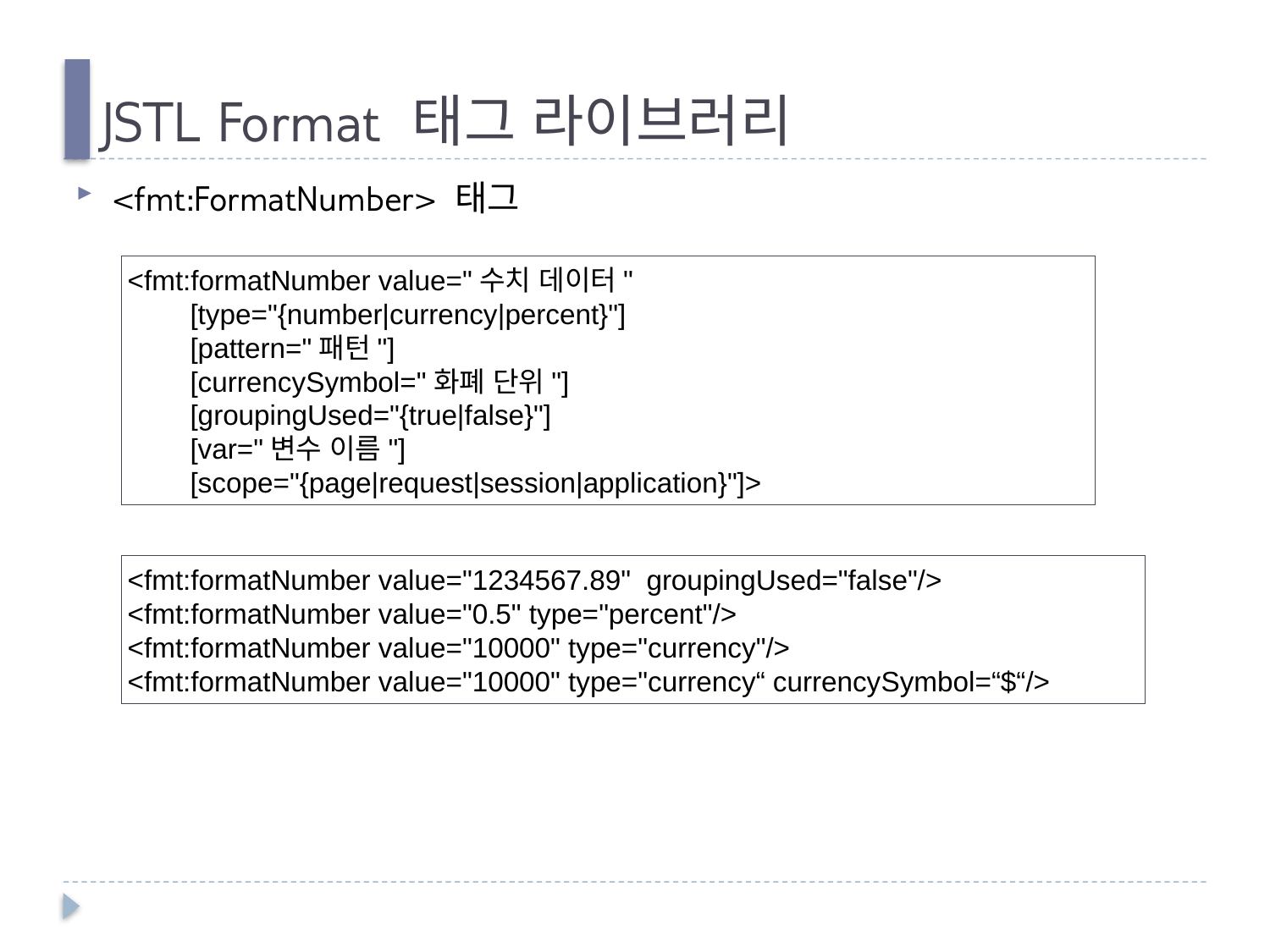

# JSTL Format 태그 라이브러리
<fmt:FormatNumber> 태그
<fmt:formatNumber value="수치 데이터"
        [type="{number|currency|percent}"]
        [pattern="패턴"]
        [currencySymbol="화폐 단위"]
        [groupingUsed="{true|false}"]
        [var="변수 이름"]
        [scope="{page|request|session|application}"]>
<fmt:formatNumber value="1234567.89"  groupingUsed="false"/>
<fmt:formatNumber value="0.5" type="percent"/>
<fmt:formatNumber value="10000" type="currency"/>
<fmt:formatNumber value="10000" type="currency“ currencySymbol=“$“/>